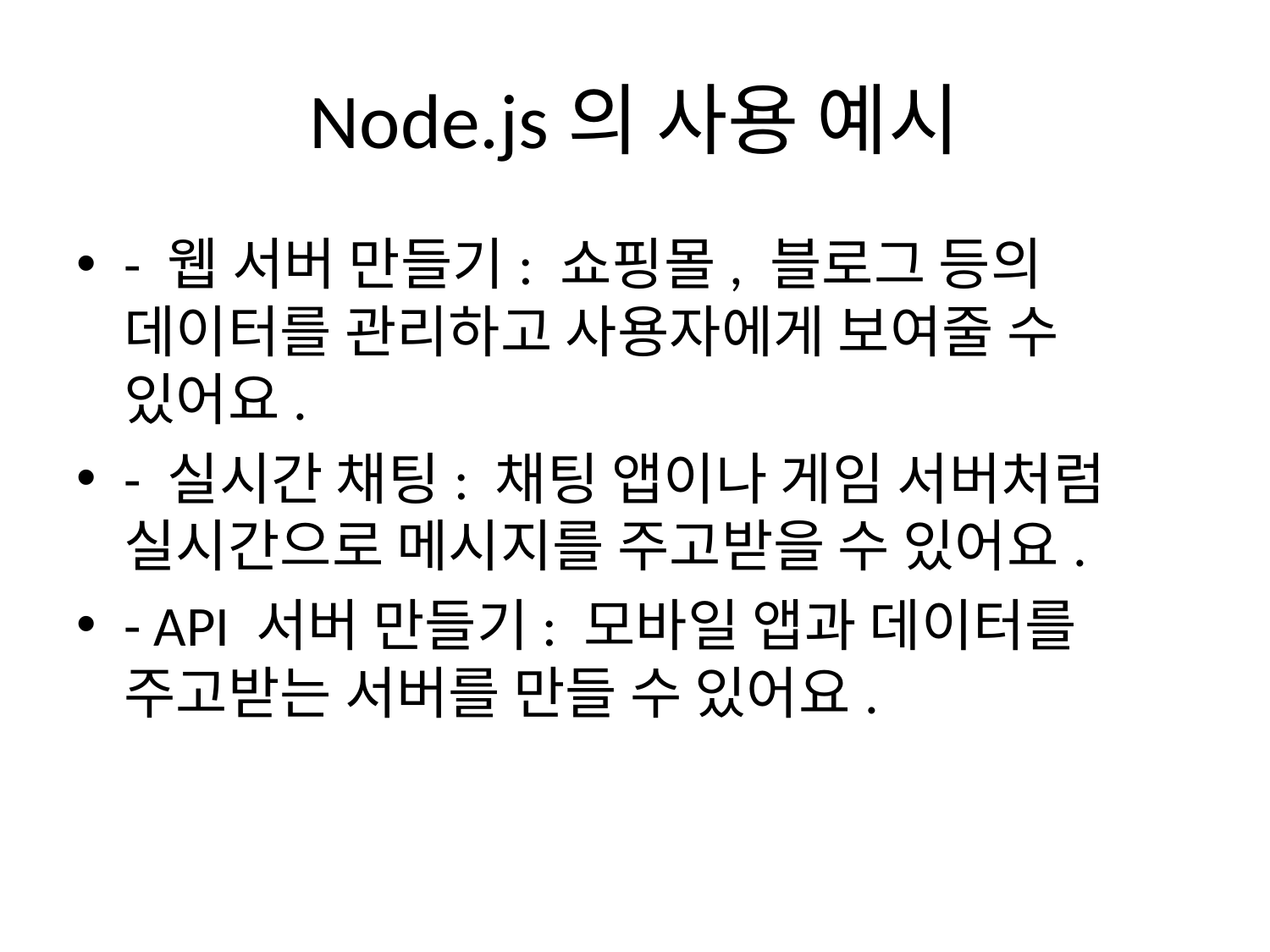

# Node.js의 사용 예시
- 웹 서버 만들기: 쇼핑몰, 블로그 등의 데이터를 관리하고 사용자에게 보여줄 수 있어요.
- 실시간 채팅: 채팅 앱이나 게임 서버처럼 실시간으로 메시지를 주고받을 수 있어요.
- API 서버 만들기: 모바일 앱과 데이터를 주고받는 서버를 만들 수 있어요.